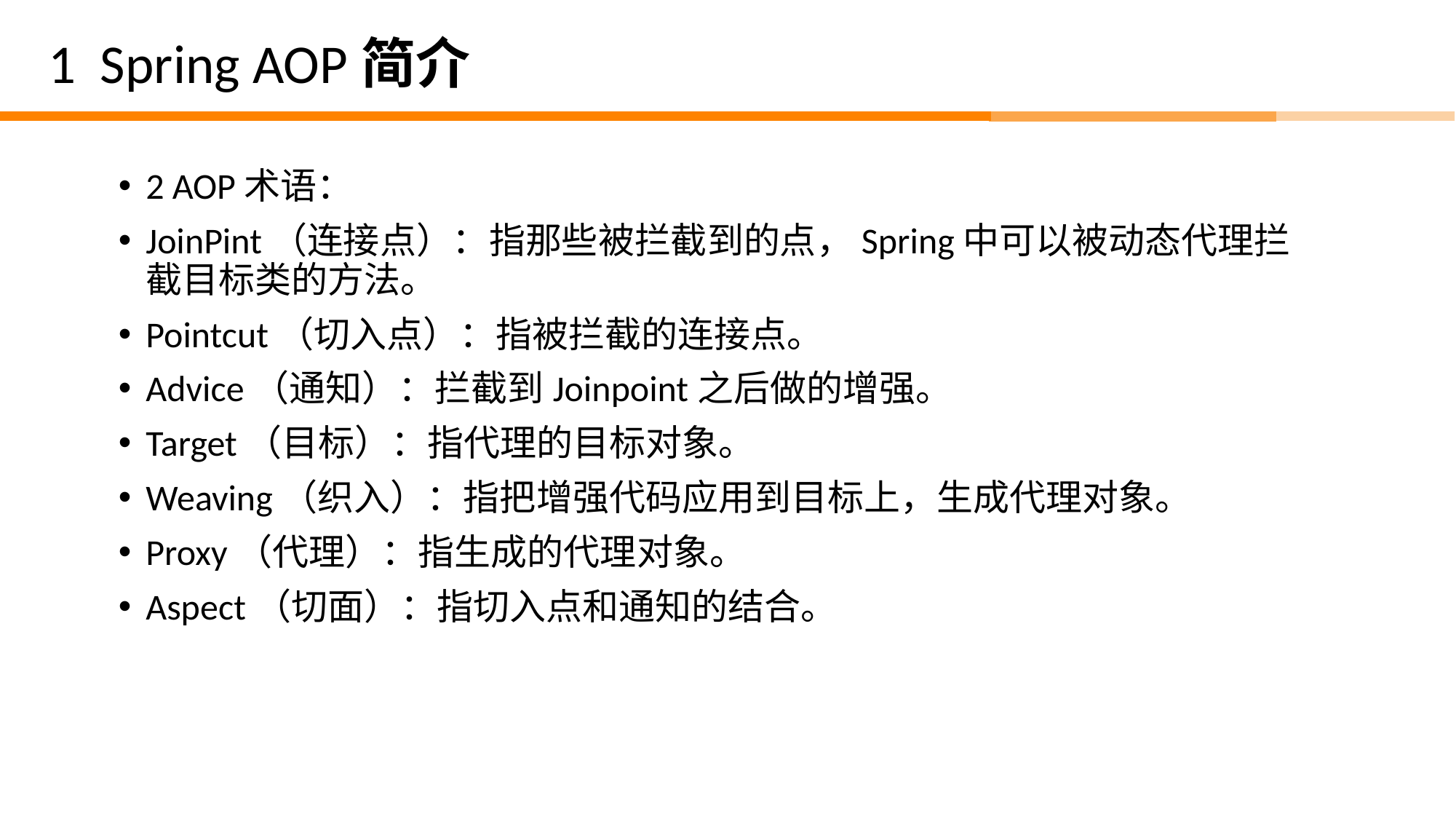

# 1  Spring AOP简介
2 AOP术语：
JoinPint（连接点）：指那些被拦截到的点，Spring中可以被动态代理拦截目标类的方法。
Pointcut（切入点）：指被拦截的连接点。
Advice（通知）：拦截到Joinpoint之后做的增强。
Target（目标）：指代理的目标对象。
Weaving（织入）：指把增强代码应用到目标上，生成代理对象。
Proxy（代理）：指生成的代理对象。
Aspect（切面）：指切入点和通知的结合。